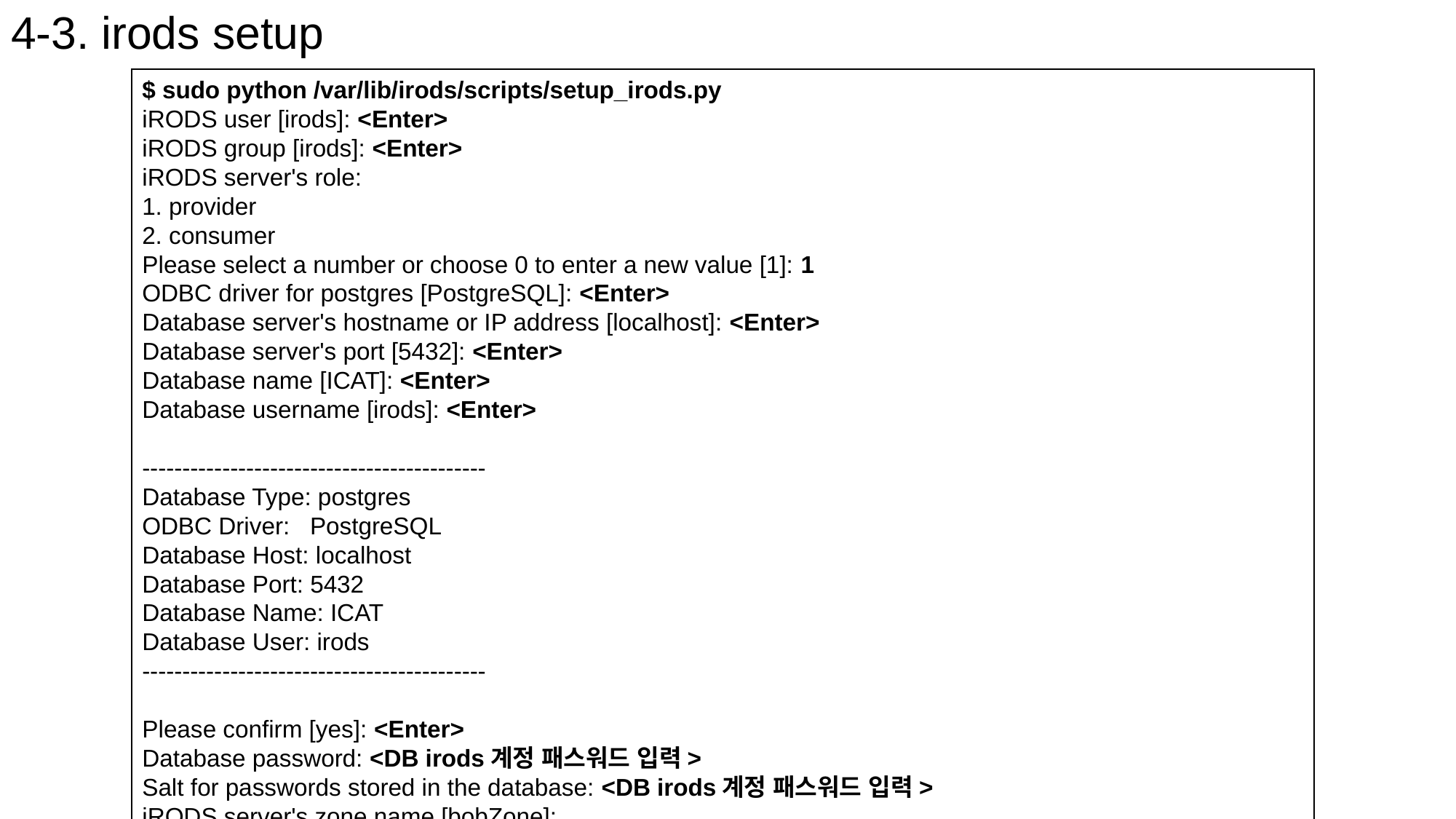

# 4-3. irods setup
$ sudo python /var/lib/irods/scripts/setup_irods.py
iRODS user [irods]: <Enter>
iRODS group [irods]: <Enter>
iRODS server's role:
1. provider
2. consumer
Please select a number or choose 0 to enter a new value [1]: 1
ODBC driver for postgres [PostgreSQL]: <Enter>
Database server's hostname or IP address [localhost]: <Enter>
Database server's port [5432]: <Enter>
Database name [ICAT]: <Enter>
Database username [irods]: <Enter>

-------------------------------------------
Database Type: postgres
ODBC Driver:   PostgreSQL
Database Host: localhost
Database Port: 5432
Database Name: ICAT
Database User: irods
-------------------------------------------

Please confirm [yes]: <Enter>
Database password: <DB irods계정 패스워드 입력>
Salt for passwords stored in the database: <DB irods계정 패스워드 입력>
iRODS server's zone name [bobZone]:
iRODS server's port [1247]:
iRODS port range (begin) [20000]:
iRODS port range (end) [20199]:
Control Plane port [1248]:
Schema Validation Base URI (or off) [file:///var/lib/irods/configuration_schemas]:
iRODS server's administrator username [rods]: <Enter>

-------------------------------------------
Zone name:                  bobZone
iRODS server port:          1247
iRODS port range (begin):   20000
iRODS port range (end):     20199
Control plane port:         1248
Schema validation base URI: file:///var/lib/irods/configuration_schemas
iRODS server administrator: rods
-------------------------------------------

Please confirm [yes]: <Enter>
iRODS server's zone key: TEMPORARY_zone_key
iRODS server's negotiation key (32 characters): TEMPORARY_32byte_negotiation_key
Control Plane key (32 characters): TEMPORARY__32byte_ctrl_plane_key

iRODS server's administrator password: <irods 어드민 비밀번호 입력>

iRODS Vault directory [/var/lib/irods/Vault]: <Enter>